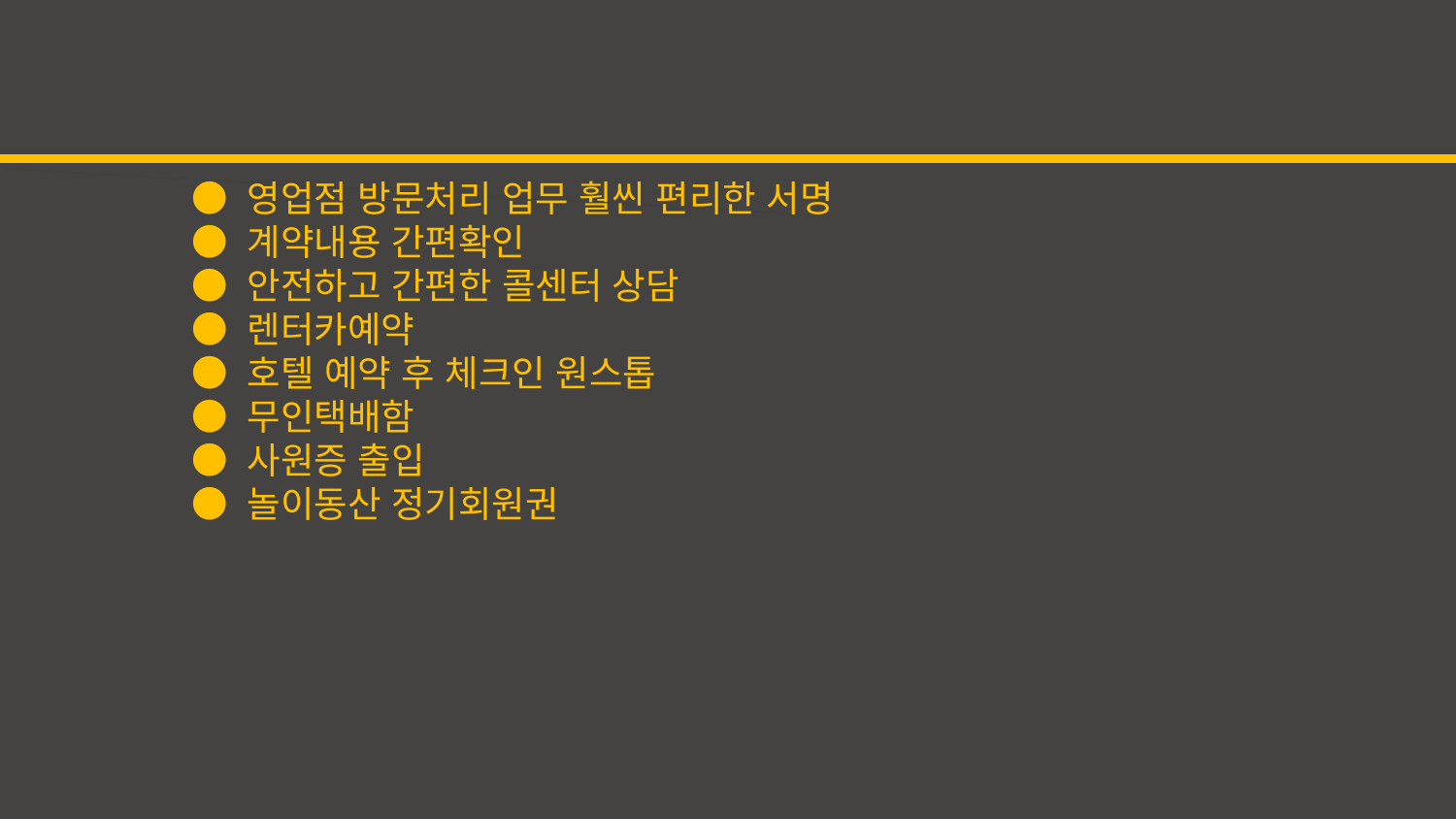

● 영업점 방문처리 업무 훨씬 편리한 서명
● 계약내용 간편확인
● 안전하고 간편한 콜센터 상담
● 렌터카예약
● 호텔 예약 후 체크인 원스톱
● 무인택배함
● 사원증 출입
● 놀이동산 정기회원권